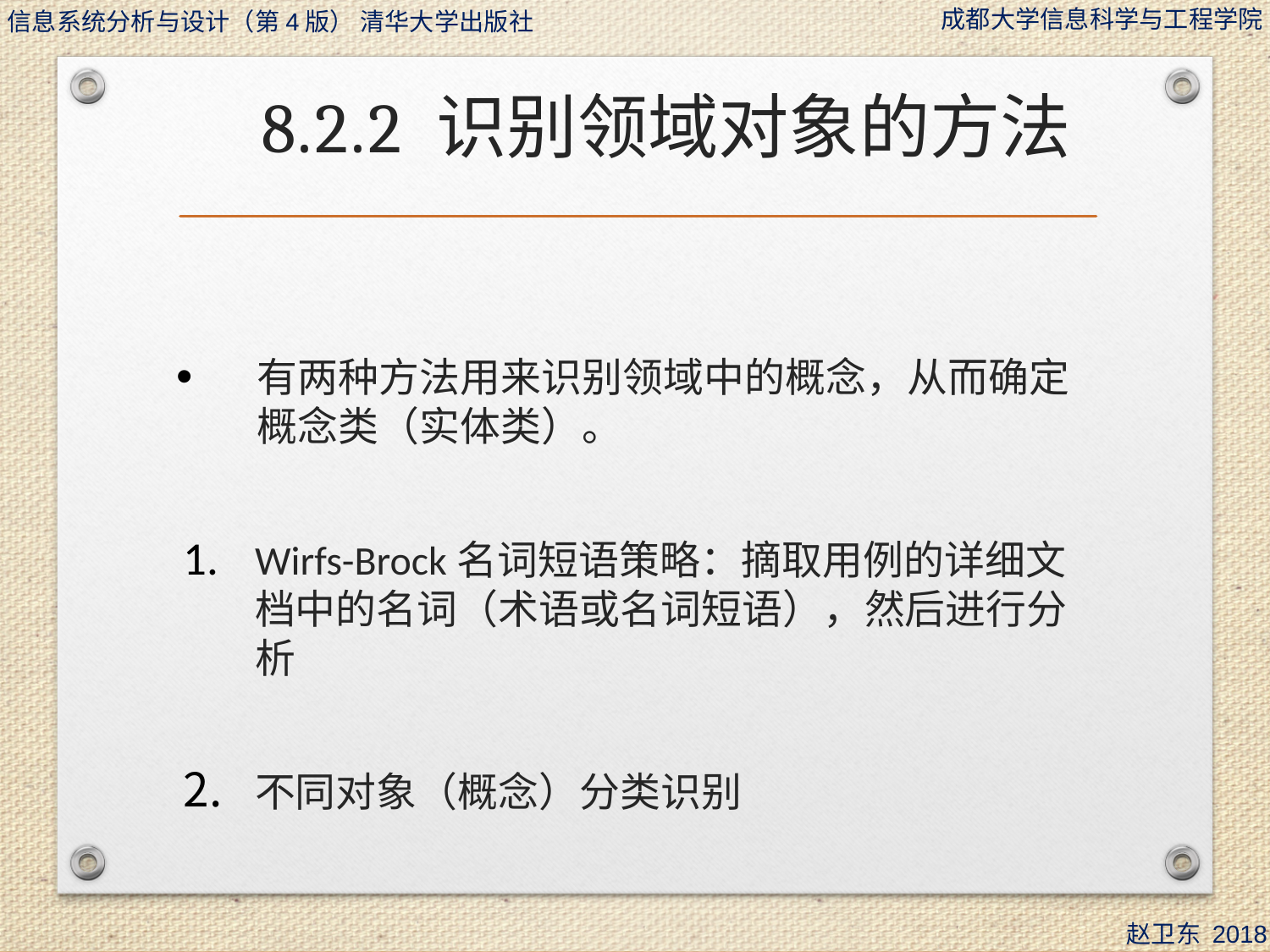

# 8.2.2 识别领域对象的方法
有两种方法用来识别领域中的概念，从而确定概念类（实体类）。

Wirfs-Brock名词短语策略：摘取用例的详细文档中的名词（术语或名词短语），然后进行分析

不同对象（概念）分类识别